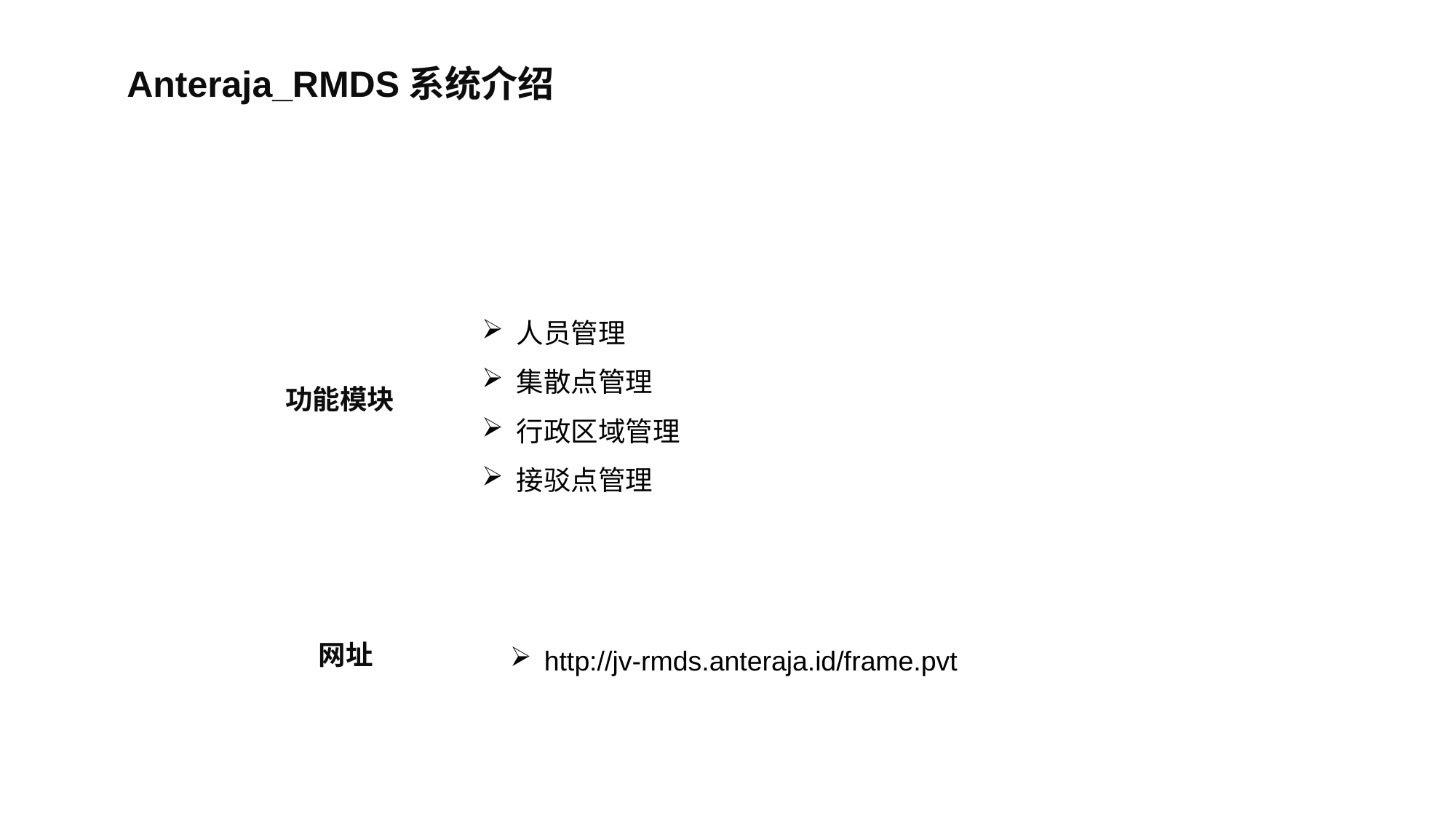

# Anteraja_RMDS系统介绍
人员管理
集散点管理
行政区域管理
接驳点管理
功能模块
http://jv-rmds.anteraja.id/frame.pvt
 网址